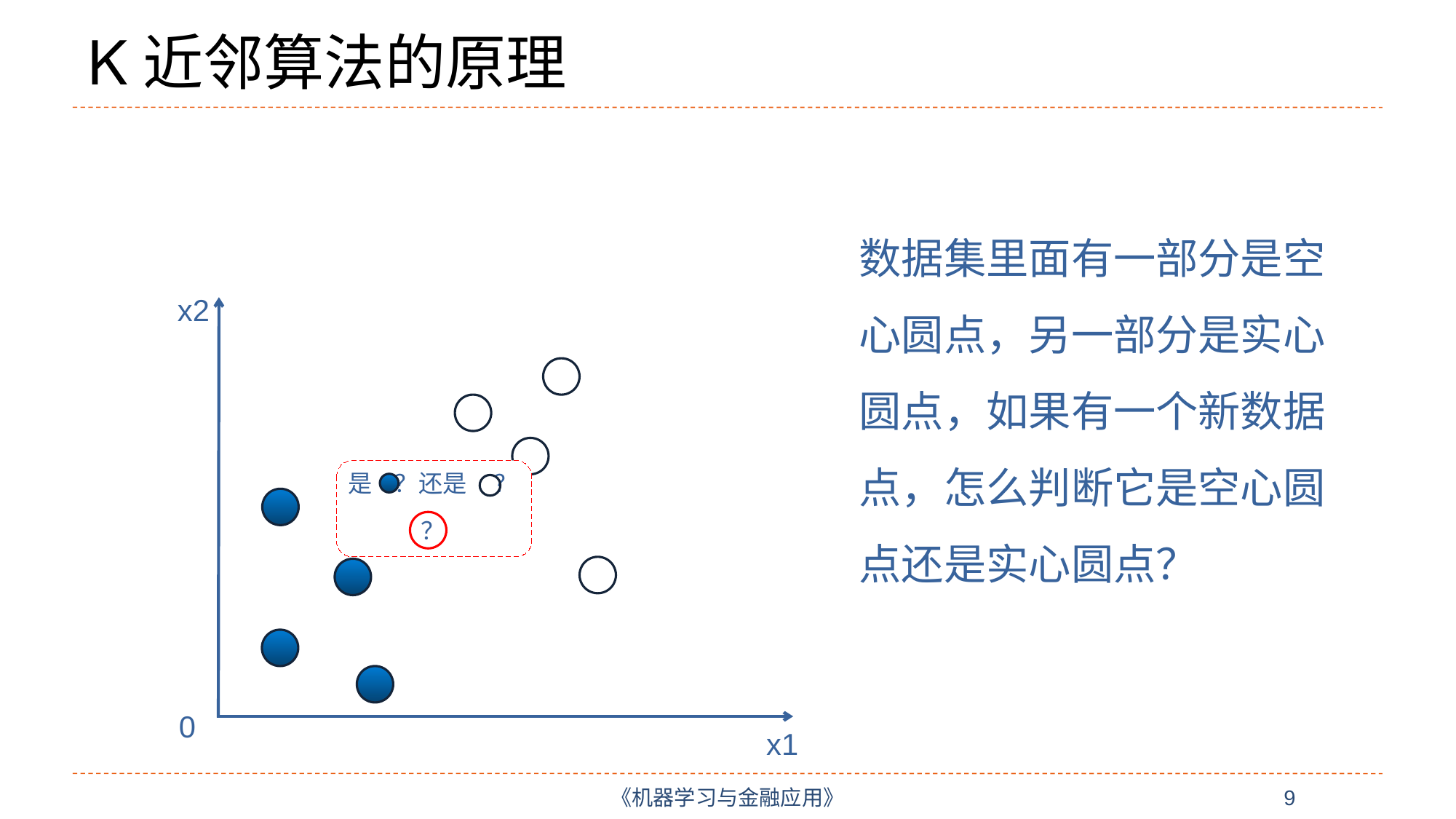

# K近邻算法的原理

数据集里面有一部分是空心圆点，另一部分是实心圆点，如果有一个新数据点，怎么判断它是空心圆点还是实心圆点？
x2

是    ？还是     ？

？

0
x1